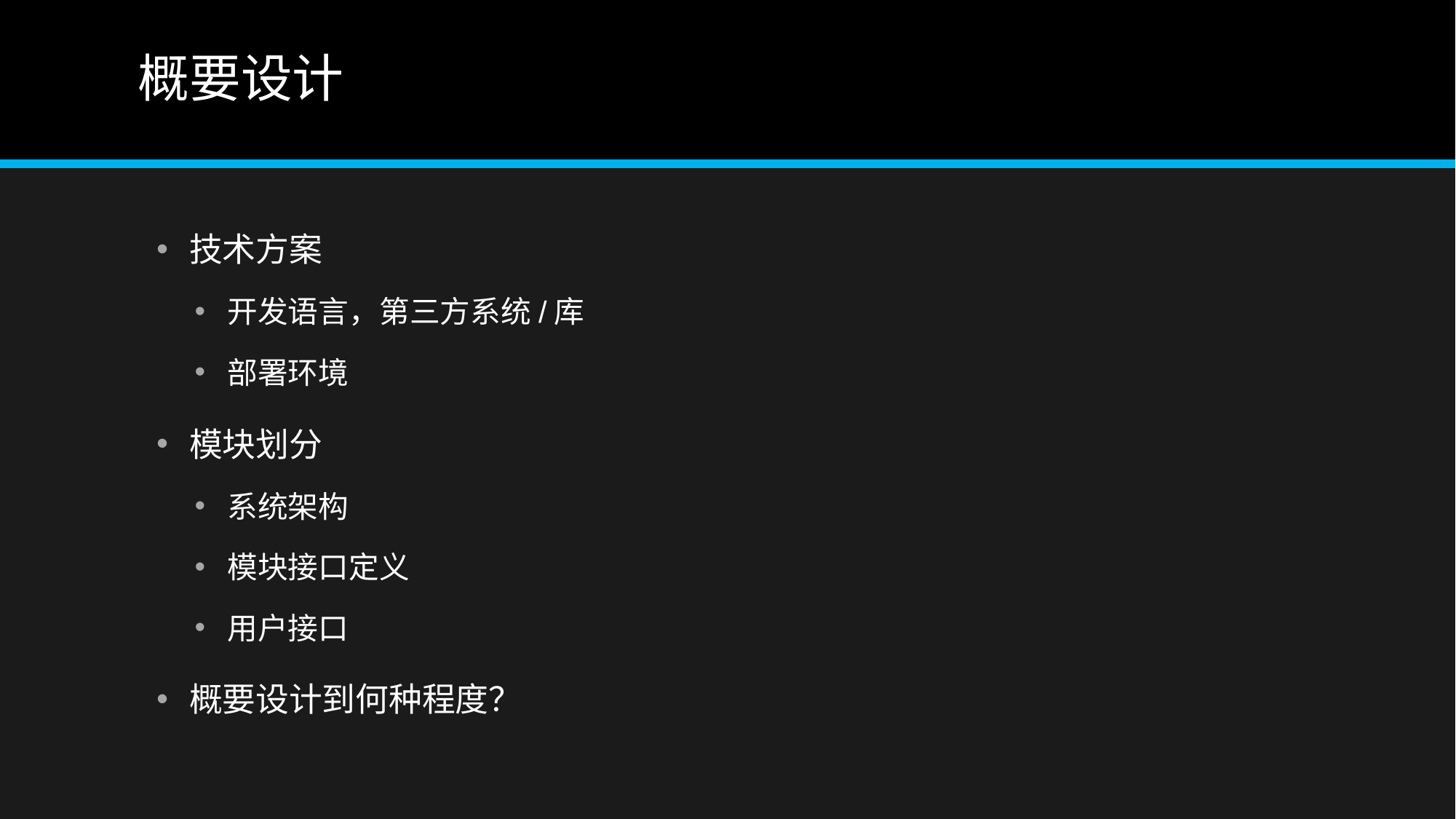

# 概要设计
技术方案
开发语言，第三方系统/库
部署环境
模块划分
系统架构
模块接口定义
用户接口
概要设计到何种程度？